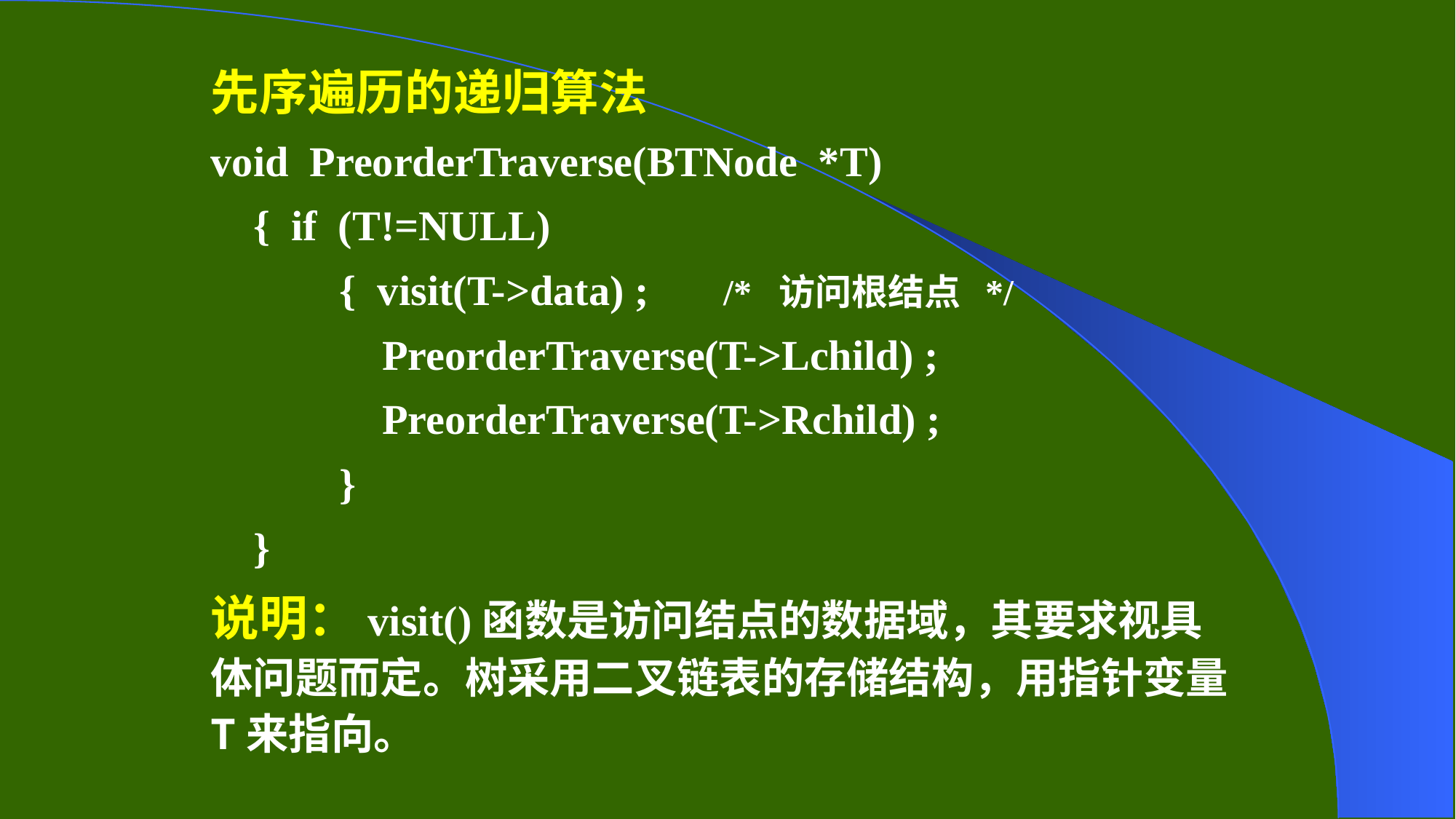

先序遍历的递归算法
void  PreorderTraverse(BTNode  *T)
{  if  (T!=NULL)
{  visit(T->data) ;       /*  访问根结点  */
PreorderTraverse(T->Lchild) ;
PreorderTraverse(T->Rchild) ;
}
}
说明：visit()函数是访问结点的数据域，其要求视具体问题而定。树采用二叉链表的存储结构，用指针变量T来指向。